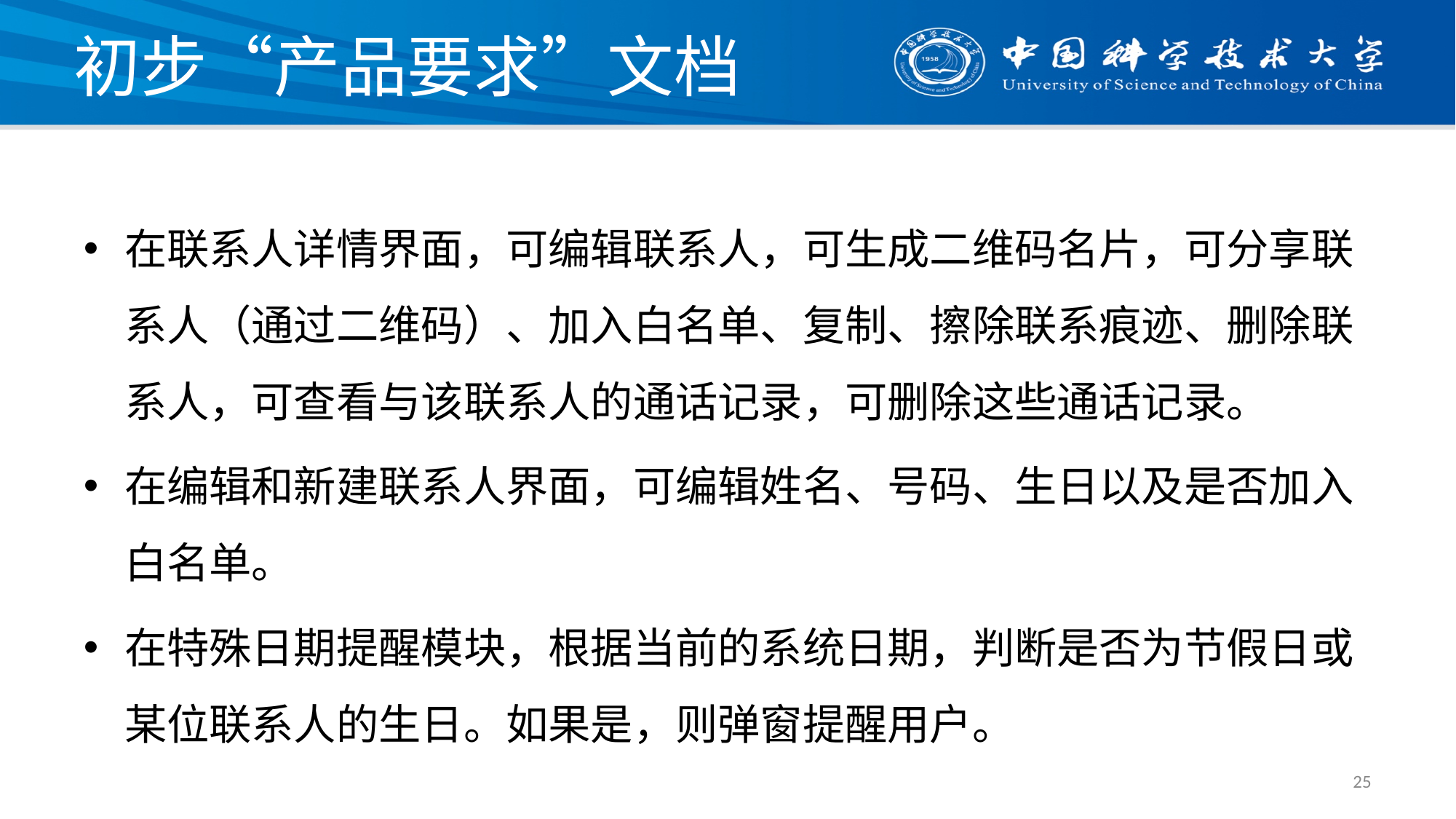

# 初步“产品要求”文档
在联系人详情界面，可编辑联系人，可生成二维码名片，可分享联系人（通过二维码）、加入白名单、复制、擦除联系痕迹、删除联系人，可查看与该联系人的通话记录，可删除这些通话记录。
在编辑和新建联系人界面，可编辑姓名、号码、生日以及是否加入白名单。
在特殊日期提醒模块，根据当前的系统日期，判断是否为节假日或某位联系人的生日。如果是，则弹窗提醒用户。
25